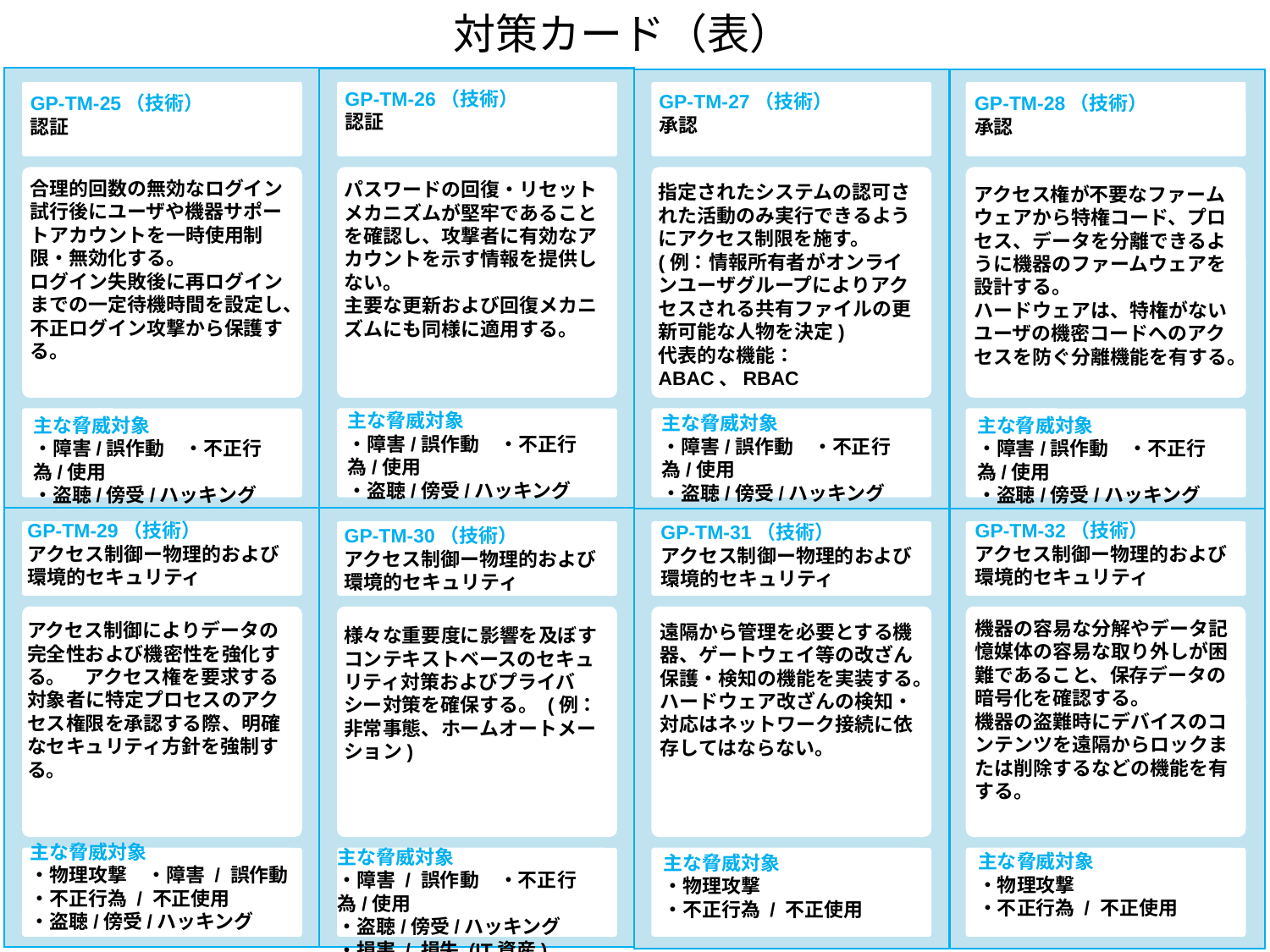

対策カード（表）

GP-TM-26（技術）
認証

GP-TM-27（技術）
承認
GP-TM-25（技術）
認証
GP-TM-28（技術）
承認

合理的回数の無効なログイン試行後にユーザや機器サポートアカウントを一時使用制限・無効化する。
ログイン失敗後に再ログインまでの一定待機時間を設定し、不正ログイン攻撃から保護する。
パスワードの回復・リセットメカニズムが堅牢であることを確認し、攻撃者に有効なアカウントを示す情報を提供しない。
主要な更新および回復メカニズムにも同様に適用する。
指定されたシステムの認可された活動のみ実行できるようにアクセス制限を施す。(例：情報所有者がオンラインユーザグループによりアクセスされる共有ファイルの更新可能な人物を決定)
代表的な機能：ABAC、RBAC
アクセス権が不要なファームウェアから特権コード、プロセス、データを分離できるように機器のファームウェアを設計する。
ハードウェアは、特権がないユーザの機密コードへのアクセスを防ぐ分離機能を有する。
主な脅威対象
・障害/誤作動　・不正行為/使用
・盗聴/傍受/ハッキング
主な脅威対象
・障害/誤作動　・不正行為/使用
・盗聴/傍受/ハッキング
主な脅威対象
・障害/誤作動　・不正行為/使用
・盗聴/傍受/ハッキング
主な脅威対象
・障害/誤作動　・不正行為/使用
・盗聴/傍受/ハッキング

GP-TM-29（技術）
アクセス制御ー物理的および環境的セキュリティ
GP-TM-32（技術）
アクセス制御ー物理的および環境的セキュリティ
GP-TM-31（技術）
アクセス制御ー物理的および環境的セキュリティ
GP-TM-30（技術）
アクセス制御ー物理的および環境的セキュリティ

機器の容易な分解やデータ記憶媒体の容易な取り外しが困難であること、保存データの暗号化を確認する。
機器の盗難時にデバイスのコンテンツを遠隔からロックまたは削除するなどの機能を有する。
アクセス制御によりデータの完全性および機密性を強化する。　アクセス権を要求する対象者に特定プロセスのアクセス権限を承認する際、明確なセキュリティ方針を強制する。
遠隔から管理を必要とする機器、ゲートウェイ等の改ざん保護・検知の機能を実装する。
ハードウェア改ざんの検知・対応はネットワーク接続に依存してはならない。
様々な重要度に影響を及ぼすコンテキストベースのセキュリティ対策およびプライバシー対策を確保する。 (例：非常事態、ホームオートメーション)
主な脅威対象
・物理攻撃　・障害 / 誤作動
・不正行為 / 不正使用
・盗聴/傍受/ハッキング
主な脅威対象
・障害 / 誤作動　・不正行為/使用
・盗聴/傍受/ハッキング
・損害 / 損失 (IT資産)
主な脅威対象
・物理攻撃
・不正行為 / 不正使用
主な脅威対象
・物理攻撃
・不正行為 / 不正使用